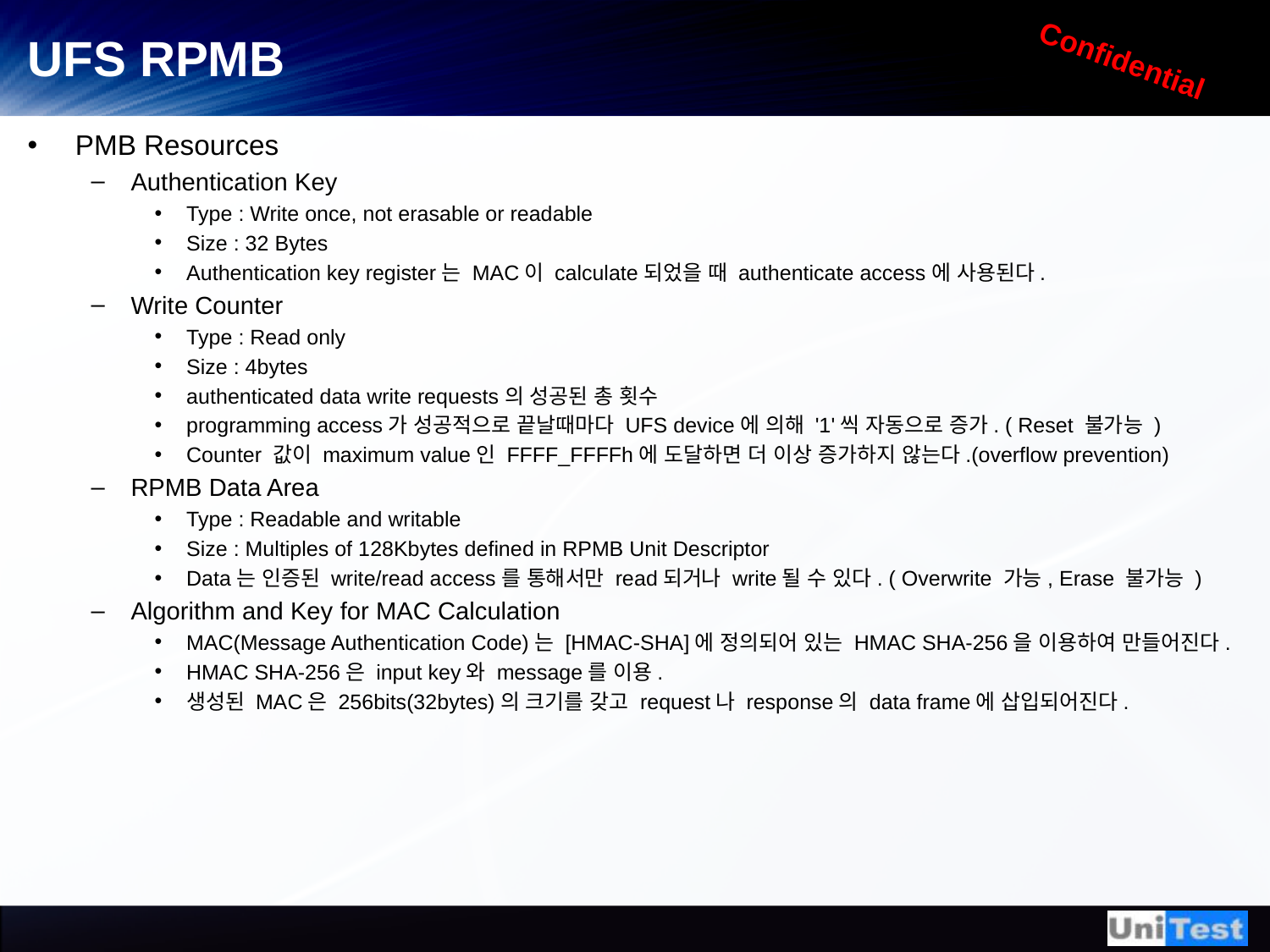

# UFS RPMB
PMB Resources
Authentication Key
Type : Write once, not erasable or readable
Size : 32 Bytes
Authentication key register는 MAC이 calculate되었을 때 authenticate access에 사용된다.
Write Counter
Type : Read only
Size : 4bytes
authenticated data write requests의 성공된 총 횟수
programming access가 성공적으로 끝날때마다 UFS device에 의해 '1'씩 자동으로 증가. ( Reset 불가능 )
Counter 값이 maximum value인 FFFF_FFFFh에 도달하면 더 이상 증가하지 않는다.(overflow prevention)
RPMB Data Area
Type : Readable and writable
Size : Multiples of 128Kbytes defined in RPMB Unit Descriptor
Data는 인증된 write/read access를 통해서만 read되거나 write될 수 있다. ( Overwrite 가능, Erase 불가능 )
Algorithm and Key for MAC Calculation
MAC(Message Authentication Code)는 [HMAC-SHA]에 정의되어 있는 HMAC SHA-256을 이용하여 만들어진다.
HMAC SHA-256은 input key와 message를 이용.
생성된 MAC은 256bits(32bytes)의 크기를 갖고 request나 response의 data frame에 삽입되어진다.